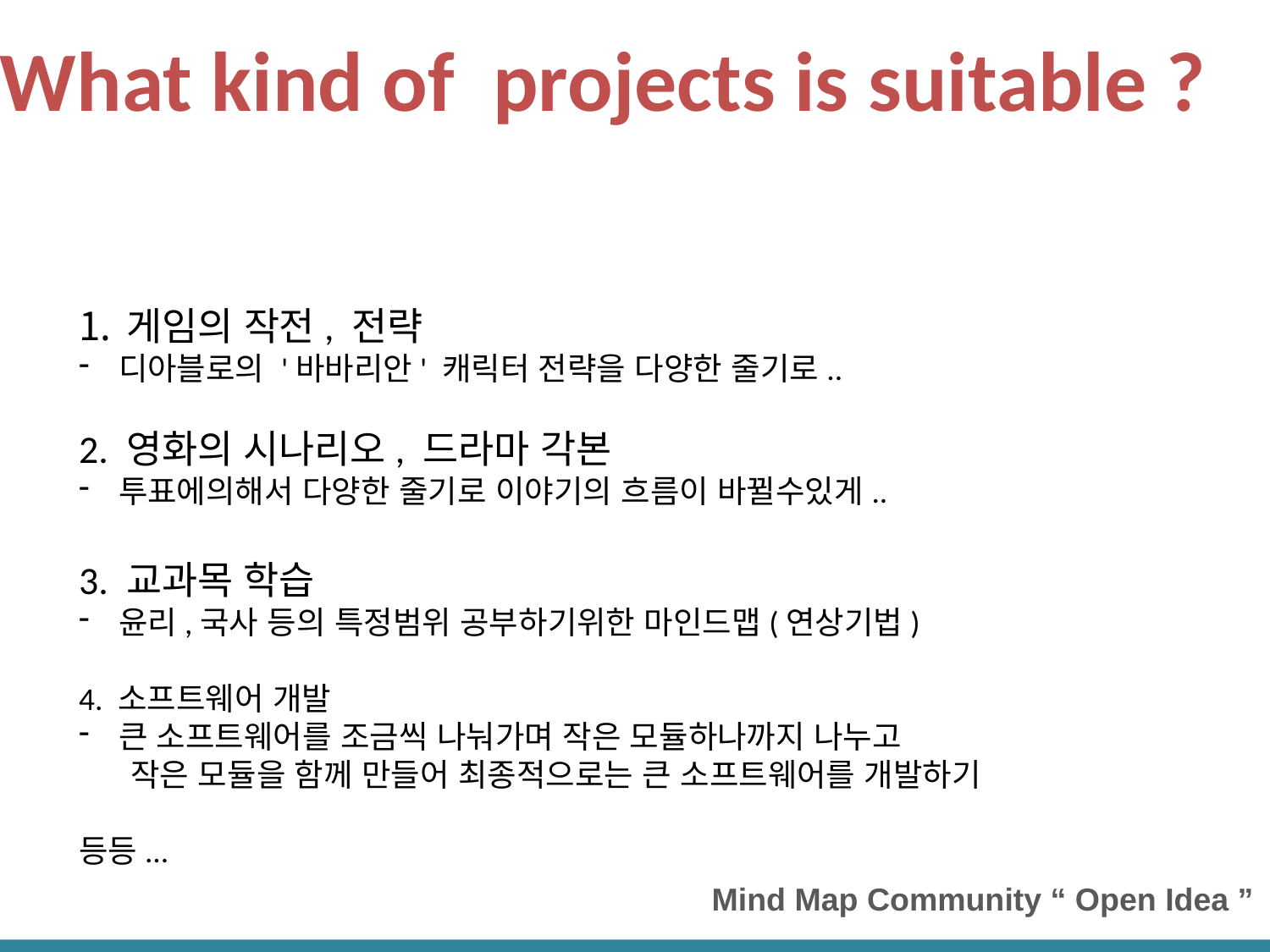

What kind of  projects is suitable ?
게임의 작전, 전략
디아블로의 '바바리안' 캐릭터 전략을 다양한 줄기로..

2. 영화의 시나리오, 드라마 각본
투표에의해서 다양한 줄기로 이야기의 흐름이 바뀔수있게..

3. 교과목 학습
윤리,국사 등의 특정범위 공부하기위한 마인드맵(연상기법)

4. 소프트웨어 개발
큰 소프트웨어를 조금씩 나눠가며 작은 모듈하나까지 나누고
     작은 모듈을 함께 만들어 최종적으로는 큰 소프트웨어를 개발하기

등등...
Mind Map Community “ Open Idea ”